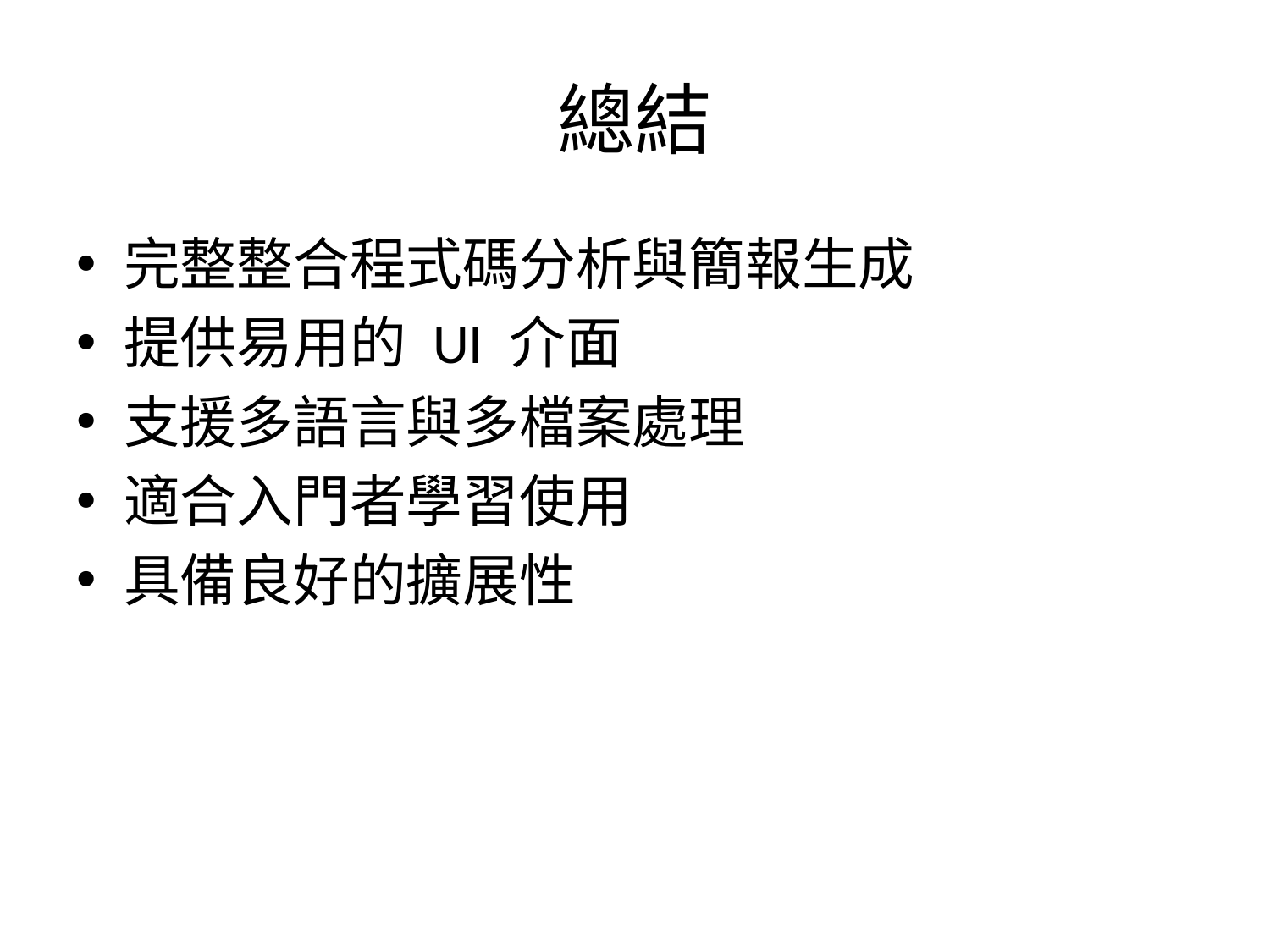

# 總結
完整整合程式碼分析與簡報生成
提供易用的 UI 介面
支援多語言與多檔案處理
適合入門者學習使用
具備良好的擴展性